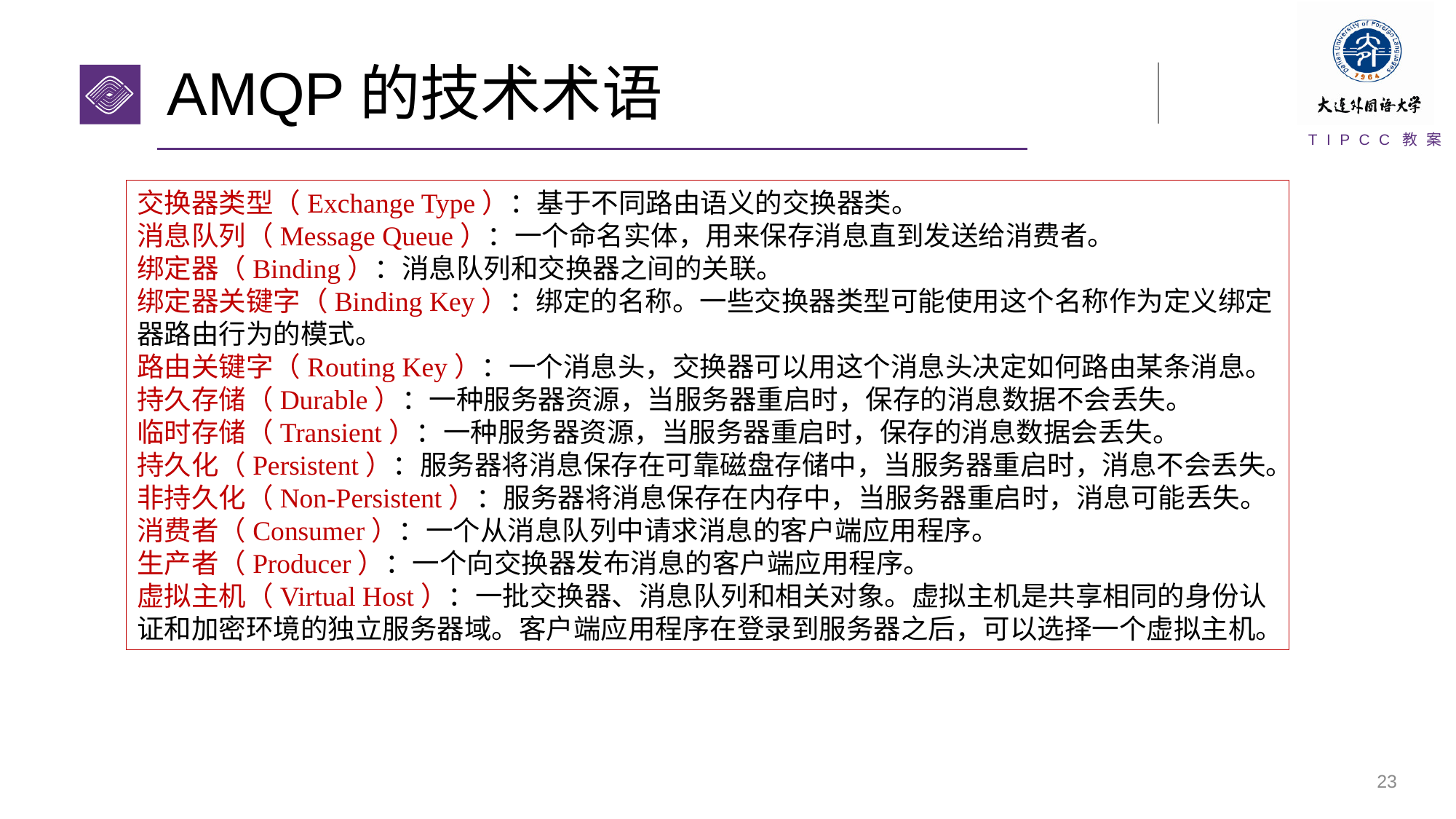

# AMQP的技术术语
交换器类型（Exchange Type）：基于不同路由语义的交换器类。
消息队列（Message Queue）：一个命名实体，用来保存消息直到发送给消费者。
绑定器（Binding）：消息队列和交换器之间的关联。
绑定器关键字（Binding Key）：绑定的名称。一些交换器类型可能使用这个名称作为定义绑定器路由行为的模式。
路由关键字（Routing Key）：一个消息头，交换器可以用这个消息头决定如何路由某条消息。
持久存储（Durable）：一种服务器资源，当服务器重启时，保存的消息数据不会丢失。
临时存储（Transient）：一种服务器资源，当服务器重启时，保存的消息数据会丢失。
持久化（Persistent）：服务器将消息保存在可靠磁盘存储中，当服务器重启时，消息不会丢失。
非持久化（Non-Persistent）：服务器将消息保存在内存中，当服务器重启时，消息可能丢失。
消费者（Consumer）：一个从消息队列中请求消息的客户端应用程序。
生产者（Producer）：一个向交换器发布消息的客户端应用程序。
虚拟主机（Virtual Host）：一批交换器、消息队列和相关对象。虚拟主机是共享相同的身份认证和加密环境的独立服务器域。客户端应用程序在登录到服务器之后，可以选择一个虚拟主机。
23